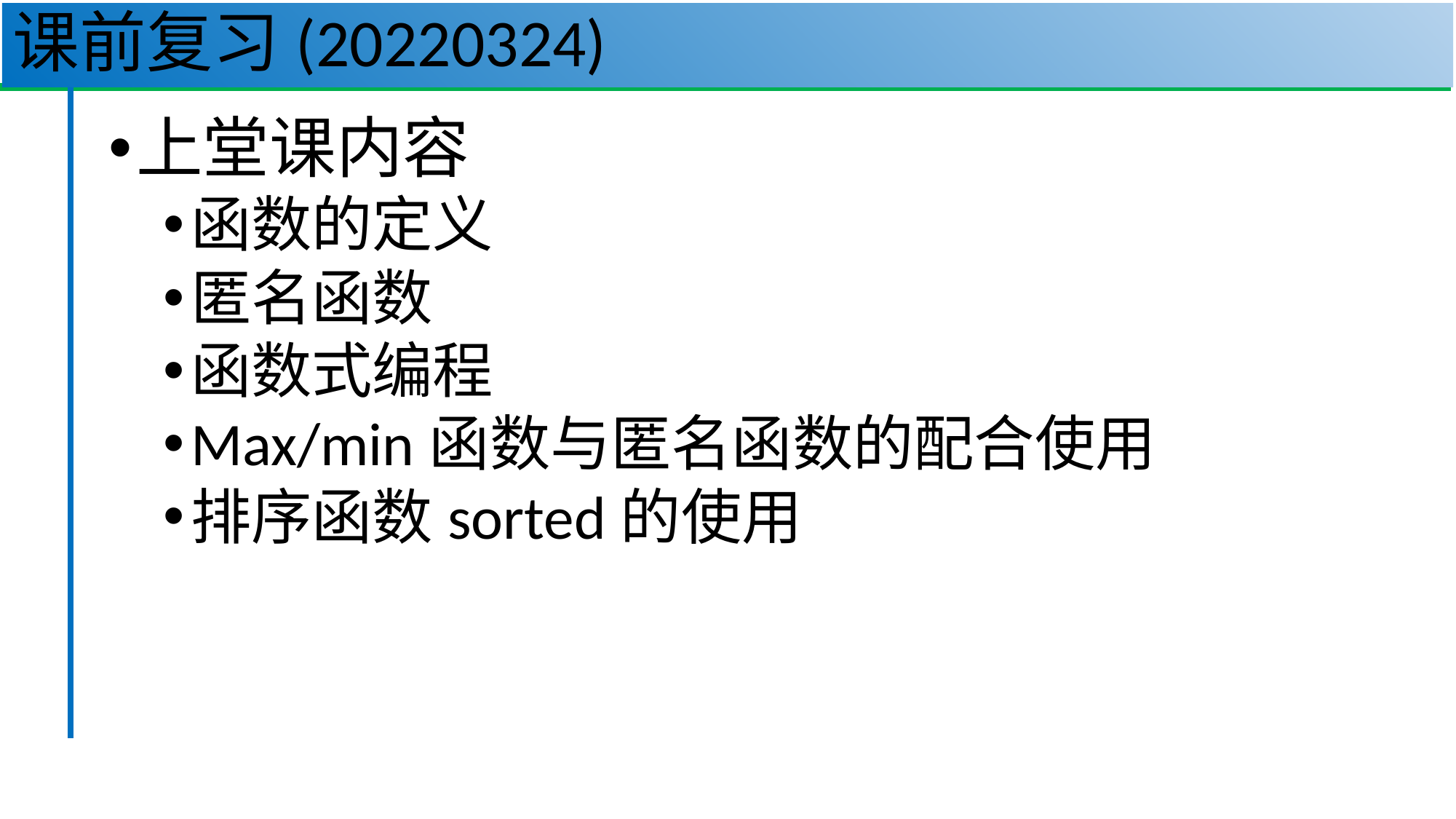

# 课前复习(20220324)
31
上堂课内容
函数的定义
匿名函数
函数式编程
Max/min函数与匿名函数的配合使用
排序函数sorted的使用